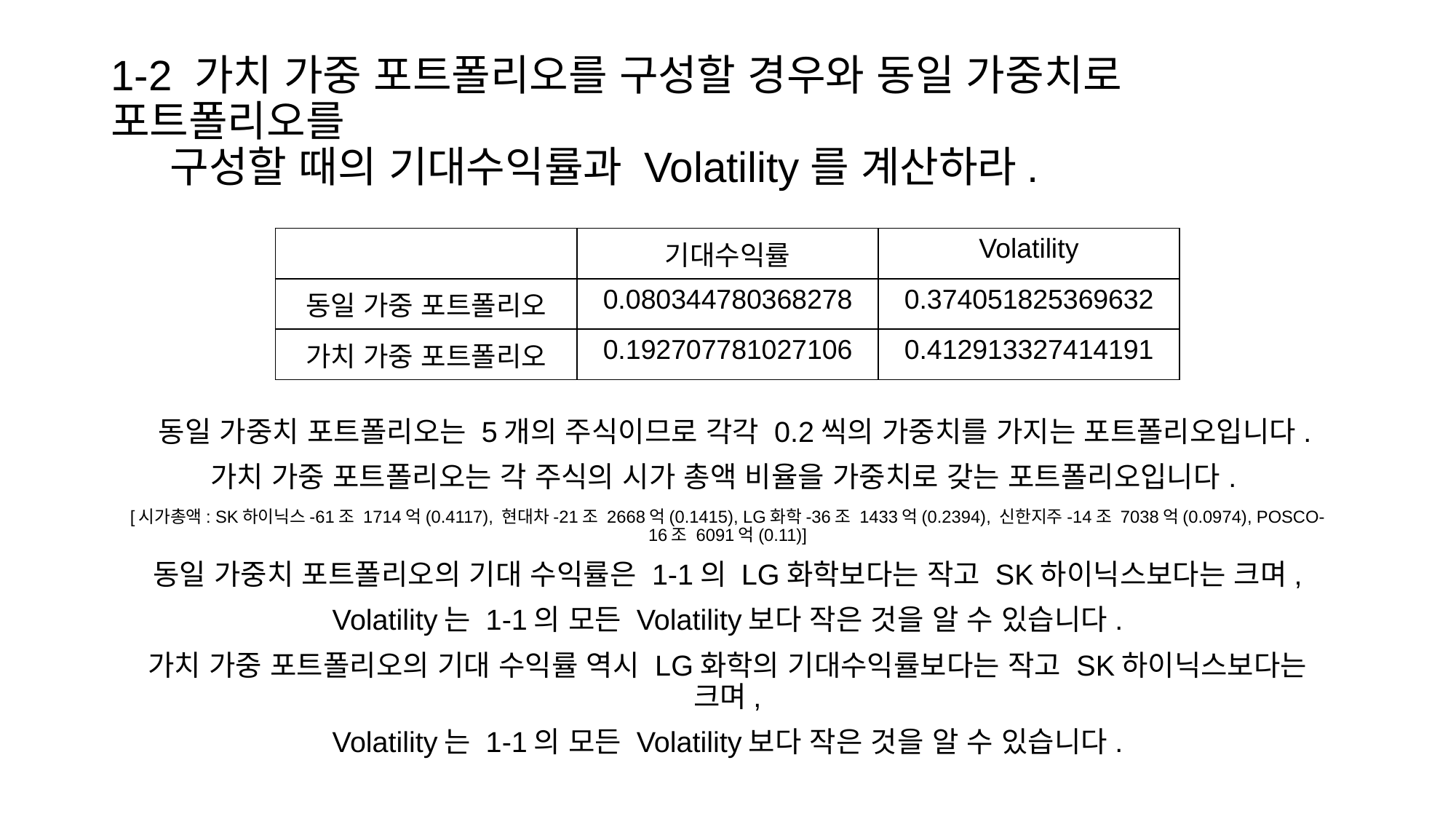

# 1-2 가치 가중 포트폴리오를 구성할 경우와 동일 가중치로 포트폴리오를 구성할 때의 기대수익률과 Volatility를 계산하라.
|  | 기대수익률 | Volatility |
| --- | --- | --- |
| 동일 가중 포트폴리오 | 0.080344780368278 | 0.374051825369632 |
| 가치 가중 포트폴리오 | 0.192707781027106 | 0.412913327414191 |
 동일 가중치 포트폴리오는 5개의 주식이므로 각각 0.2씩의 가중치를 가지는 포트폴리오입니다.
가치 가중 포트폴리오는 각 주식의 시가 총액 비율을 가중치로 갖는 포트폴리오입니다.
[시가총액: SK하이닉스-61조 1714억(0.4117), 현대차-21조 2668억(0.1415), LG화학-36조 1433억(0.2394), 신한지주-14조 7038억(0.0974), POSCO-16조 6091억(0.11)]
동일 가중치 포트폴리오의 기대 수익률은 1-1의 LG화학보다는 작고 SK하이닉스보다는 크며,
Volatility는 1-1의 모든 Volatility보다 작은 것을 알 수 있습니다.
가치 가중 포트폴리오의 기대 수익률 역시 LG화학의 기대수익률보다는 작고 SK하이닉스보다는 크며,
Volatility는 1-1의 모든 Volatility보다 작은 것을 알 수 있습니다.